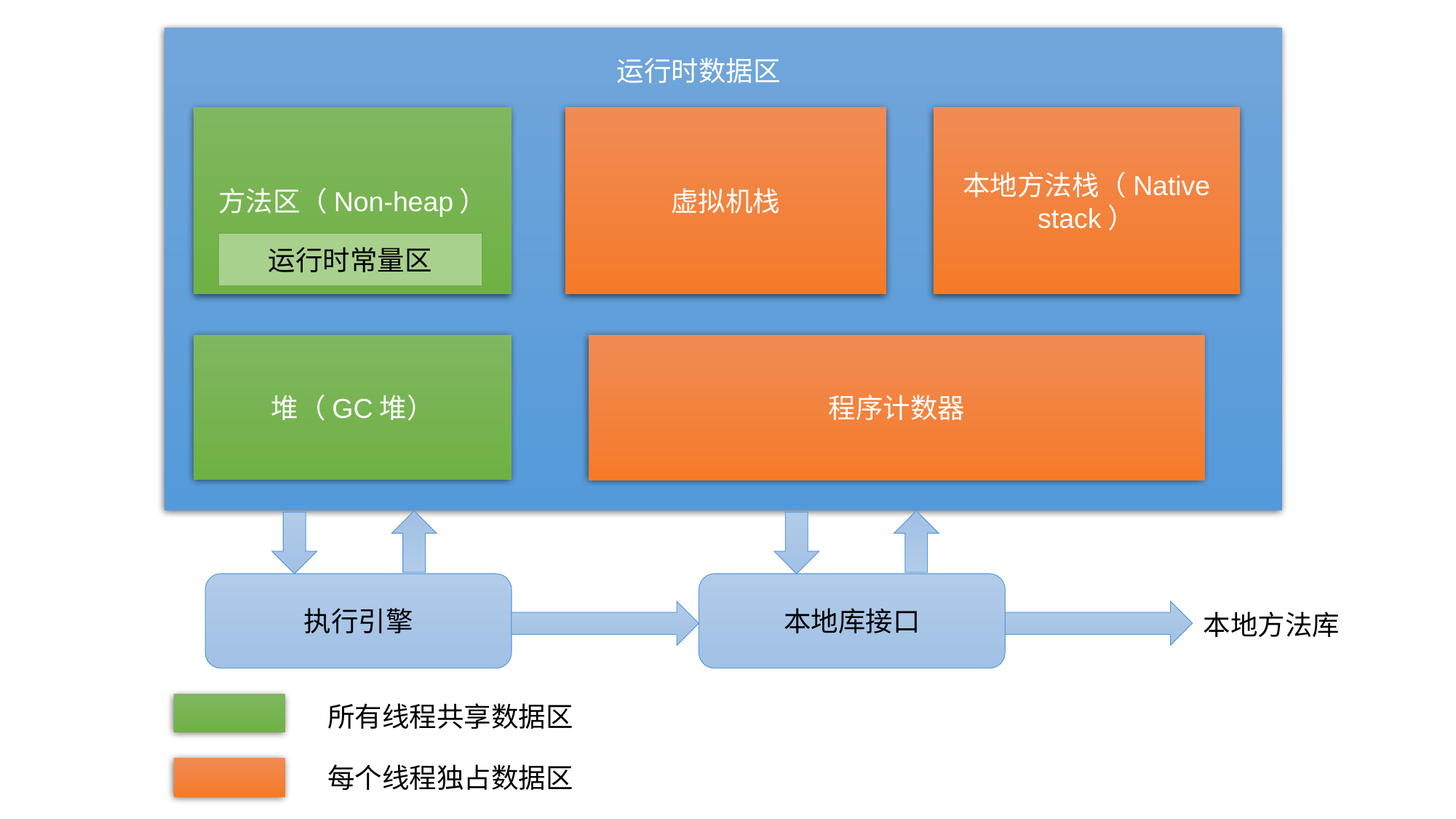

运行时数据区
虚拟机栈
方法区（Non-heap）
本地方法栈（Native stack）
运行时常量区
堆（GC堆）
程序计数器

执行引擎
本地库接口

本地方法库

所有线程共享数据区
每个线程独占数据区